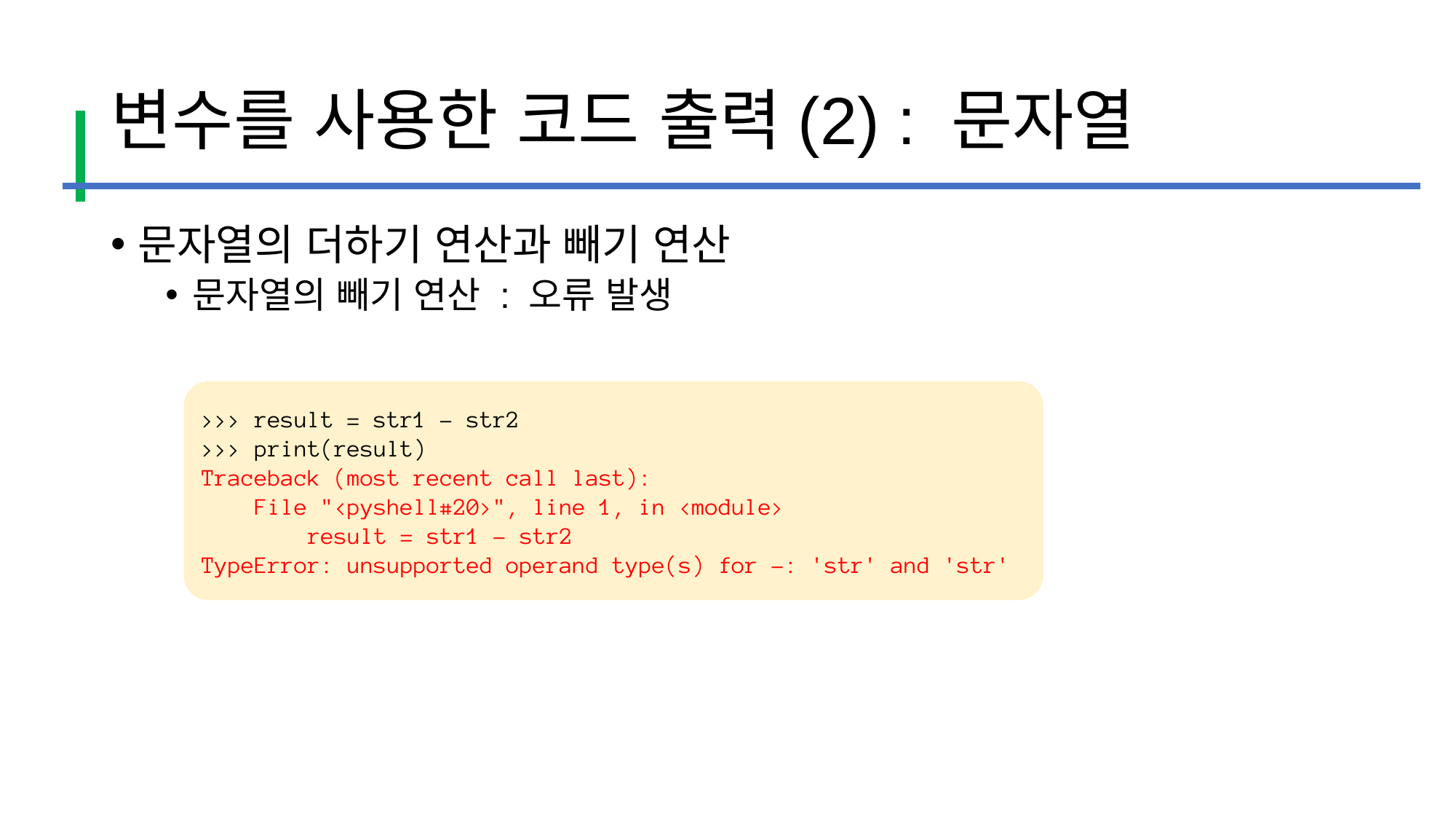

# 변수를 사용한 코드 출력(2) : 문자열
문자열의 더하기 연산과 빼기 연산
문자열의 빼기 연산 : 오류 발생
>>> result = str1 - str2
>>> print(result)
Traceback (most recent call last):
    File "<pyshell#20>", line 1, in <module>
        result = str1 - str2
TypeError: unsupported operand type(s) for -: 'str' and 'str'